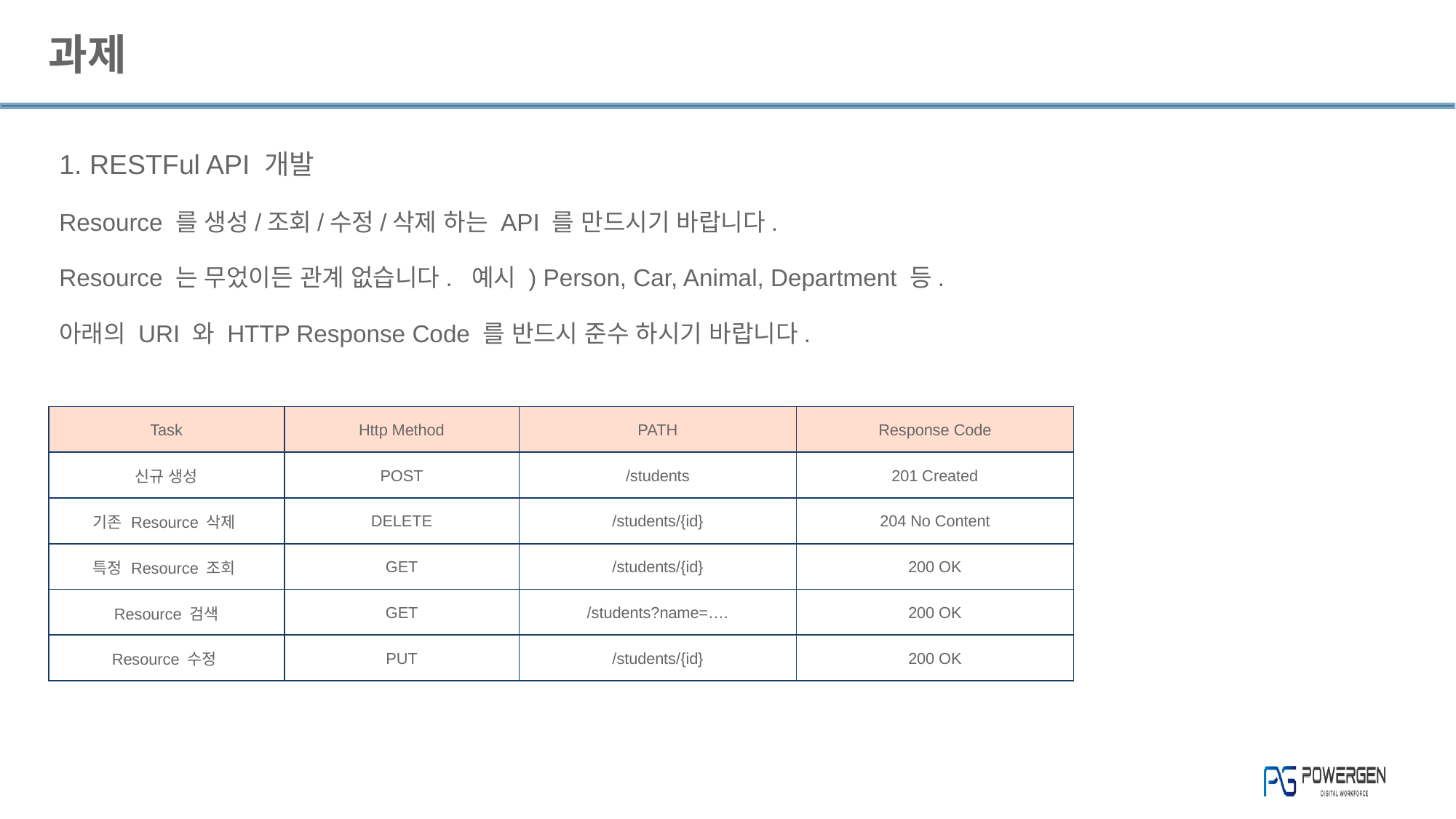

# 과제
1. RESTFul API 개발
Resource 를 생성/조회/수정/삭제 하는 API 를 만드시기 바랍니다.
Resource 는 무었이든 관계 없습니다.  예시 ) Person, Car, Animal, Department 등.
아래의 URI 와 HTTP Response Code 를 반드시 준수 하시기 바랍니다.

| Task | Http Method | PATH | Response Code |
| --- | --- | --- | --- |
| 신규 생성 | POST | /students | 201 Created |
| 기존 Resource 삭제 | DELETE | /students/{id} | 204 No Content |
| 특정 Resource 조회 | GET | /students/{id} | 200 OK |
| Resource 검색 | GET | /students?name=…. | 200 OK |
| Resource 수정 | PUT | /students/{id} | 200 OK |